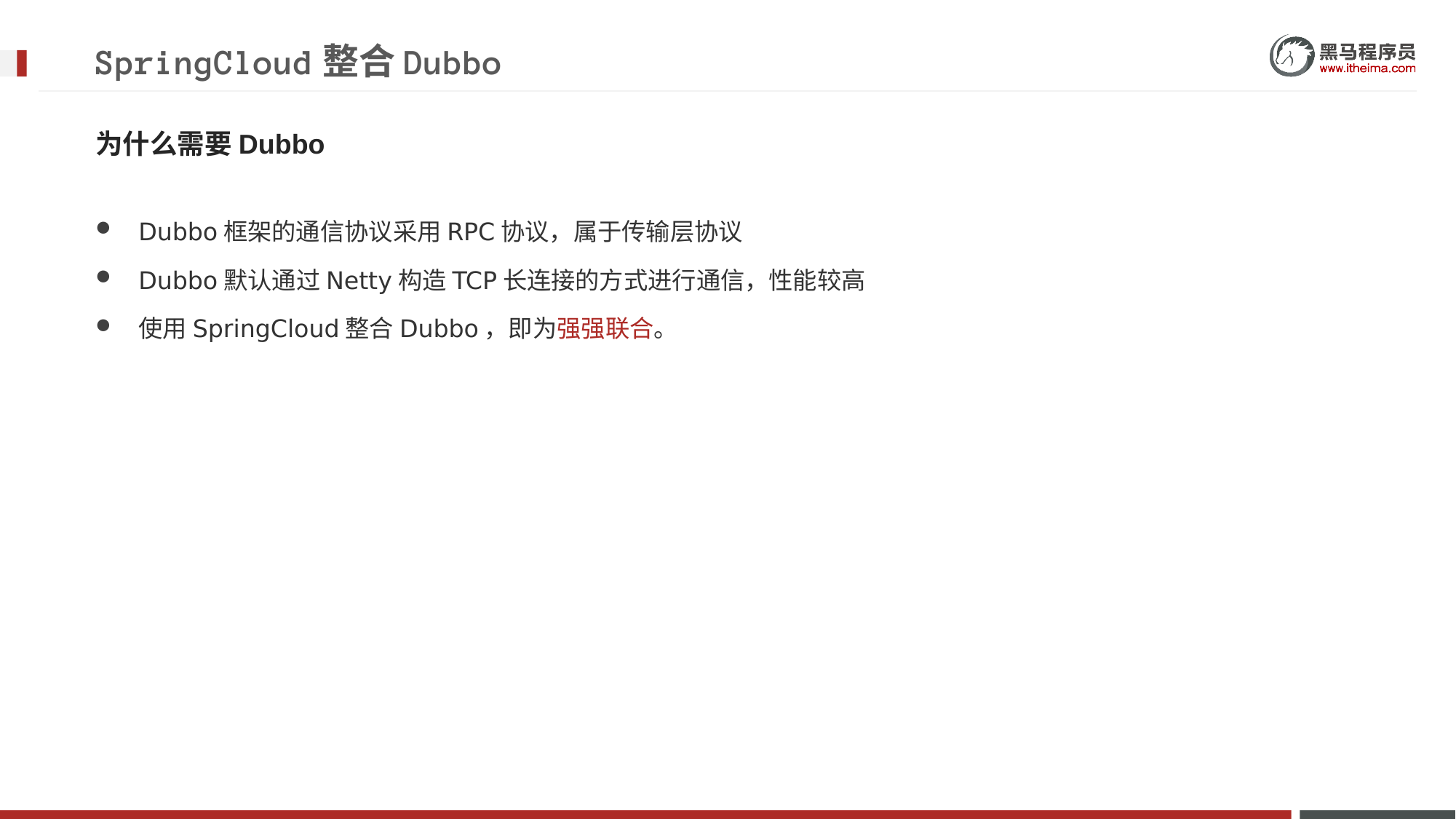

# SpringCloud整合Dubbo
为什么需要Dubbo
Dubbo框架的通信协议采用RPC协议，属于传输层协议
Dubbo默认通过Netty构造TCP长连接的方式进行通信，性能较高
使用SpringCloud整合Dubbo，即为强强联合。